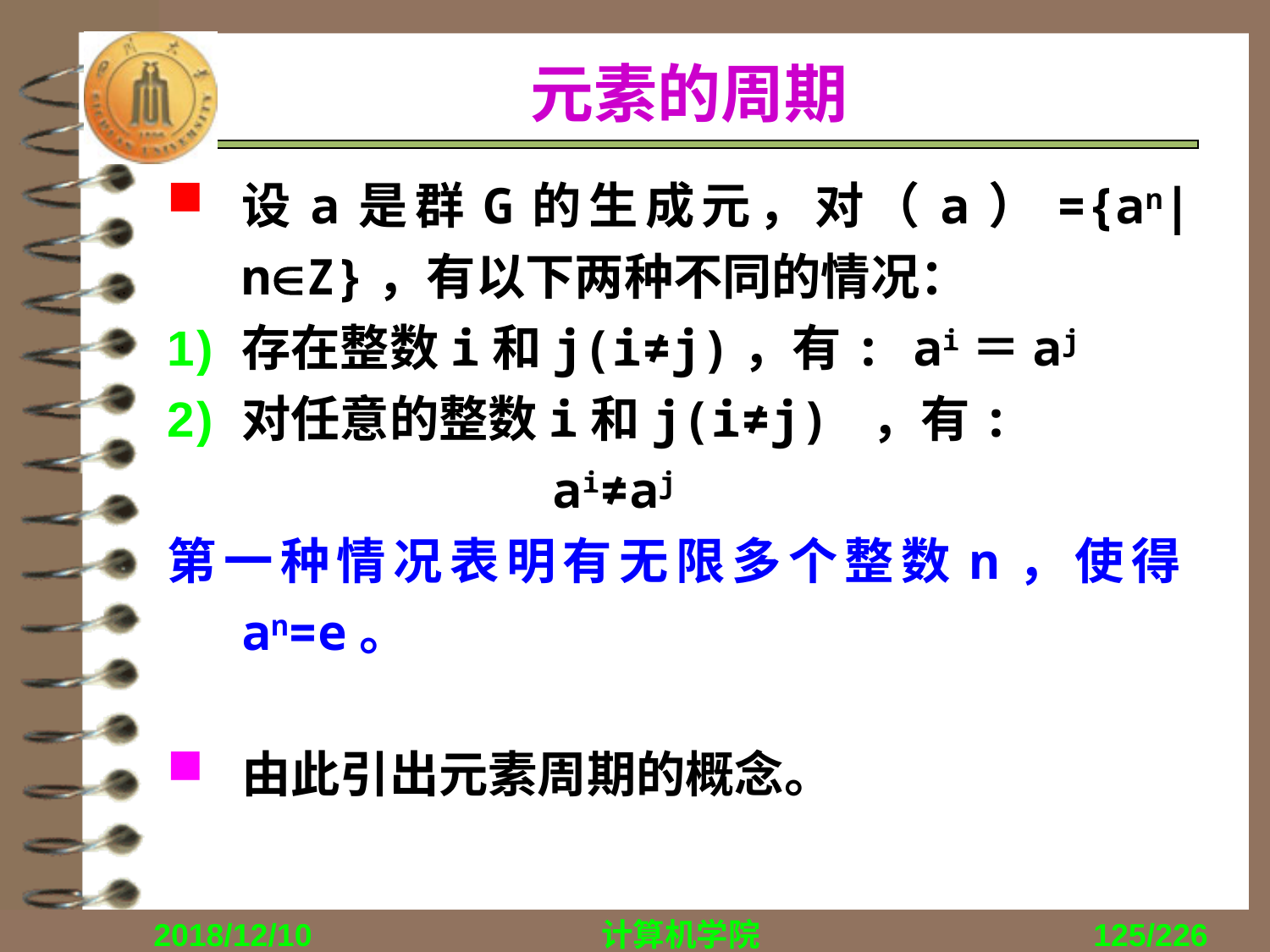

# 元素的周期
设a是群G的生成元，对（a）={an|n∈Z}，有以下两种不同的情况：
存在整数i和j(i≠j)，有: ai＝aj
对任意的整数i和j(i≠j) ，有:
             ai≠aj
第一种情况表明有无限多个整数n，使得an=e。

由此引出元素周期的概念。
2018/12/10
计算机学院
125/226